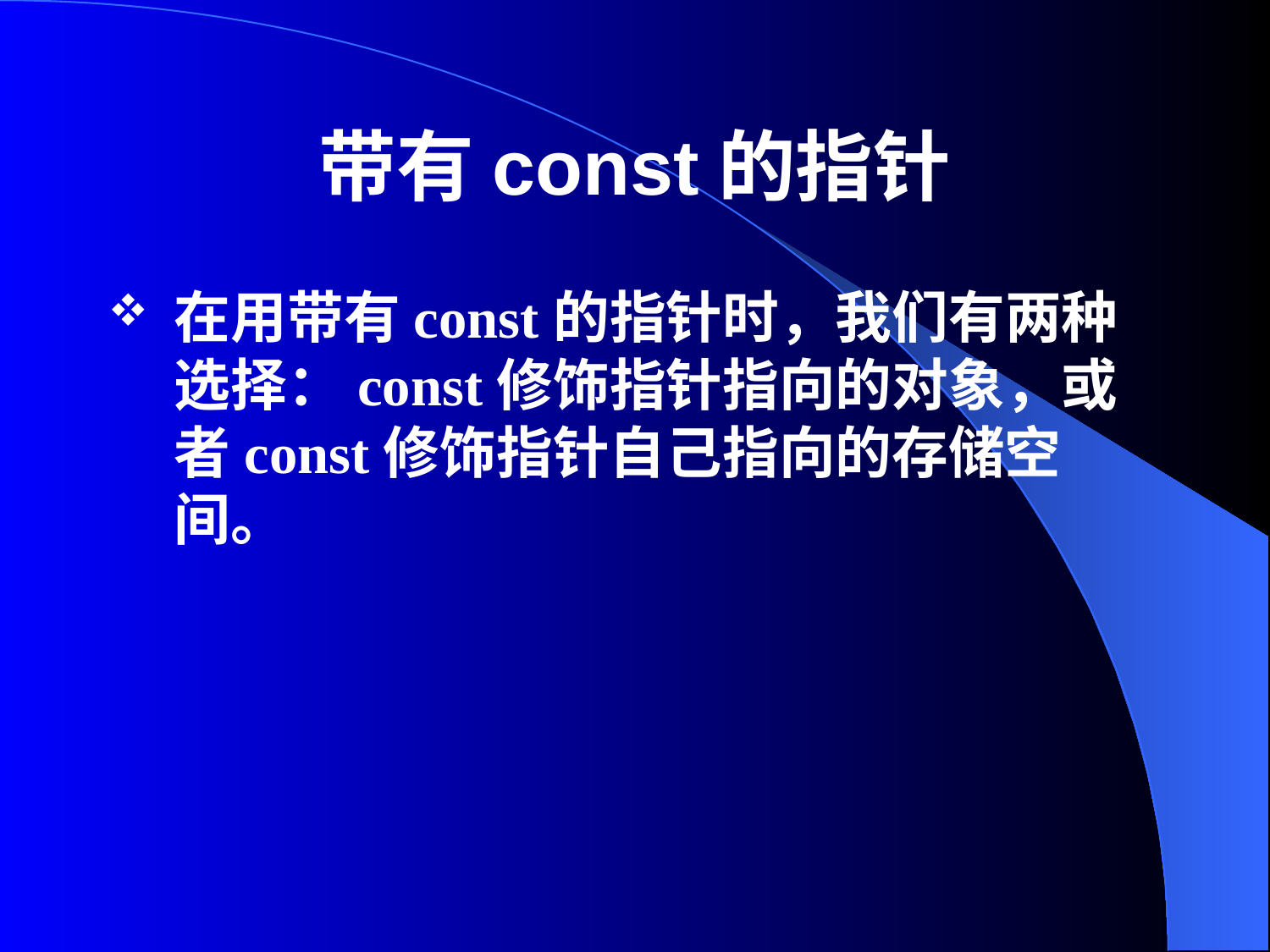

# 带有const的指针
在用带有const的指针时，我们有两种选择：const修饰指针指向的对象，或者const修饰指针自己指向的存储空间。